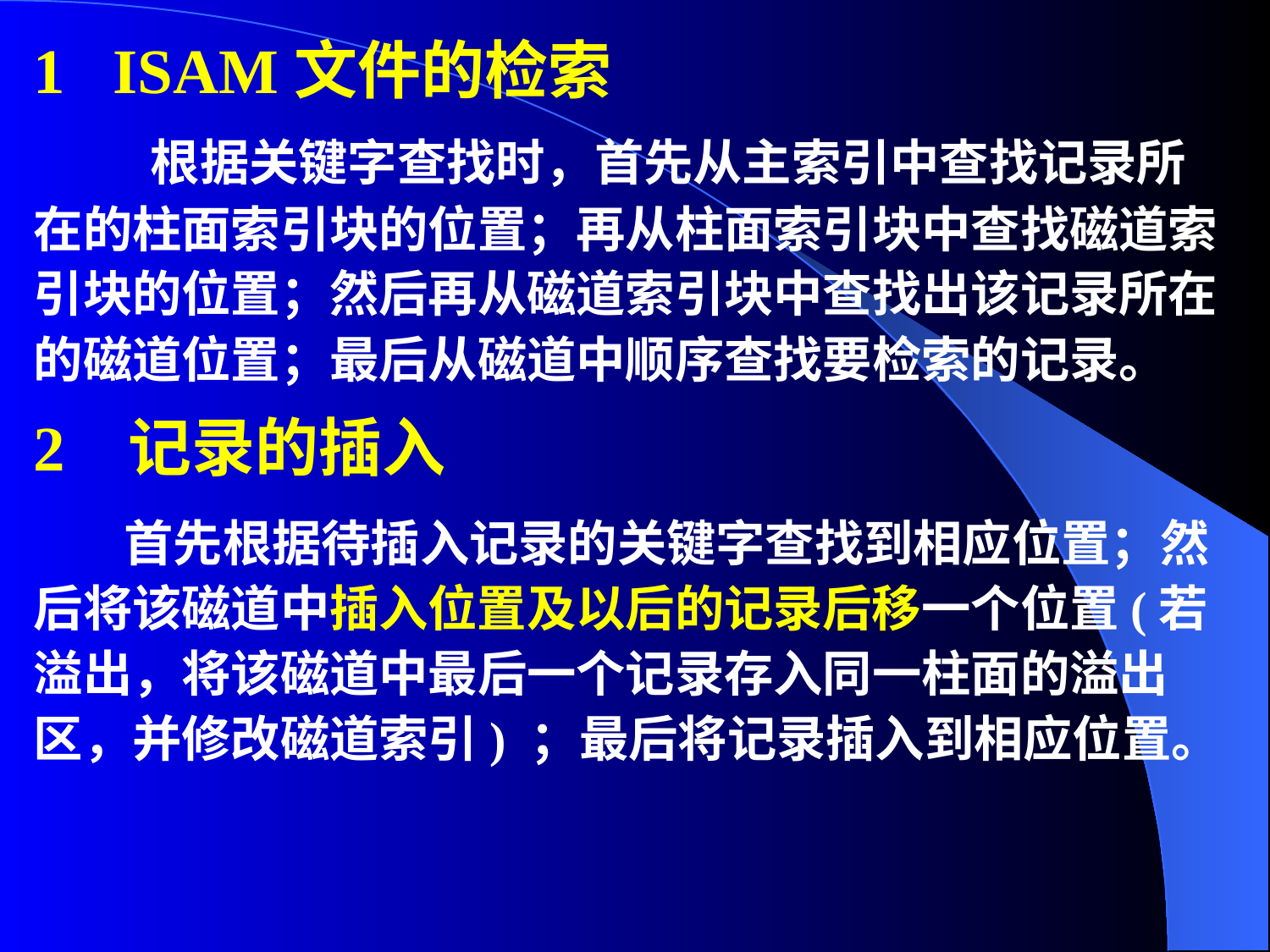

1   ISAM文件的检索
        根据关键字查找时，首先从主索引中查找记录所在的柱面索引块的位置；再从柱面索引块中查找磁道索引块的位置；然后再从磁道索引块中查找出该记录所在的磁道位置；最后从磁道中顺序查找要检索的记录。
2   记录的插入
       首先根据待插入记录的关键字查找到相应位置；然后将该磁道中插入位置及以后的记录后移一个位置(若溢出，将该磁道中最后一个记录存入同一柱面的溢出区，并修改磁道索引) ；最后将记录插入到相应位置。